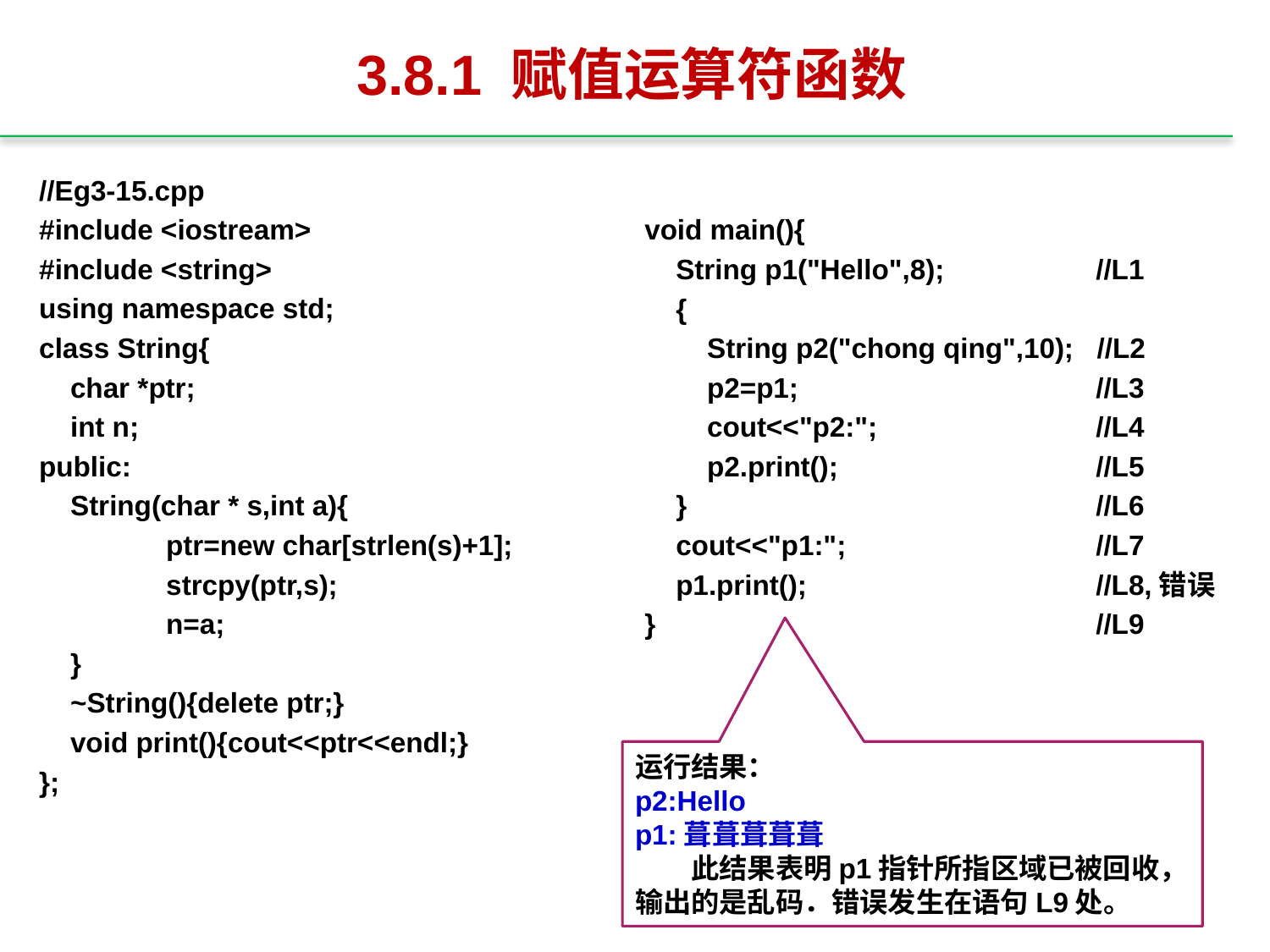

# 3.8.1 赋值运算符函数
//Eg3-15.cpp
#include <iostream>
#include <string>
using namespace std;
class String{
    char *ptr;
    int n;
public:
    String(char * s,int a){
	ptr=new char[strlen(s)+1];
	strcpy(ptr,s);
	n=a;
    }
    ~String(){delete ptr;}
    void print(){cout<<ptr<<endl;}
};

void main(){
    String p1("Hello",8);	         //L1
    {
        String p2("chong qing",10);   //L2
        p2=p1;		         //L3
        cout<<"p2:";		         //L4
        p2.print();		         //L5
    }			         //L6
    cout<<"p1:";		         //L7
    p1.print();		         //L8,错误
}			         //L9
运行结果：
p2:Hello
p1:葺葺葺葺葺
　　此结果表明p1指针所指区域已被回收，输出的是乱码．错误发生在语句L9处。